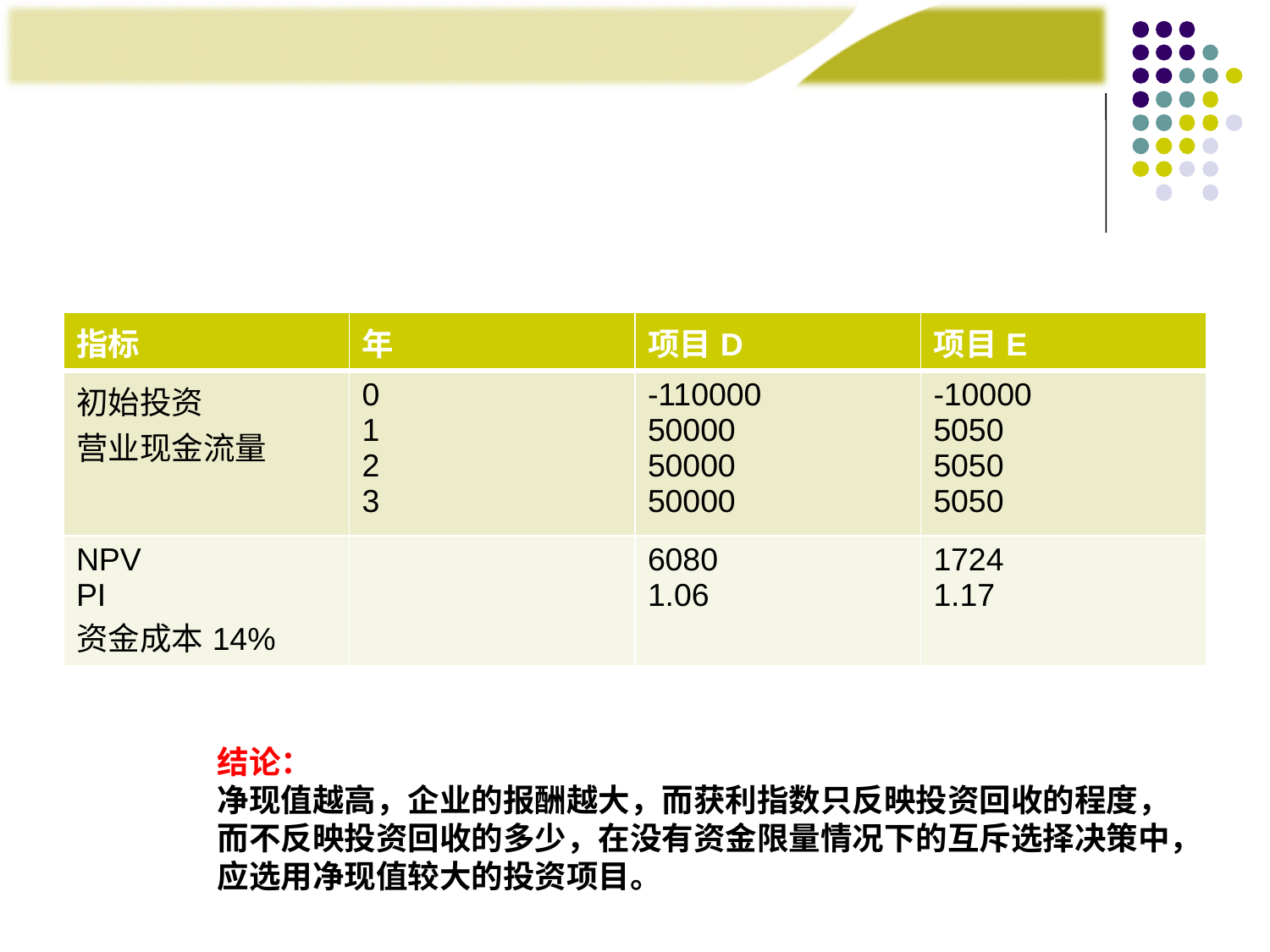

| 指标 | 年 | 项目D | 项目E |
| --- | --- | --- | --- |
| 初始投资 营业现金流量 | 0 1 2 3 | -110000 50000 50000 50000 | -10000 5050 5050 5050 |
| NPV PI 资金成本14% |  | 6080 1.06 | 1724 1.17 |
结论：
净现值越高，企业的报酬越大，而获利指数只反映投资回收的程度，而不反映投资回收的多少，在没有资金限量情况下的互斥选择决策中，应选用净现值较大的投资项目。